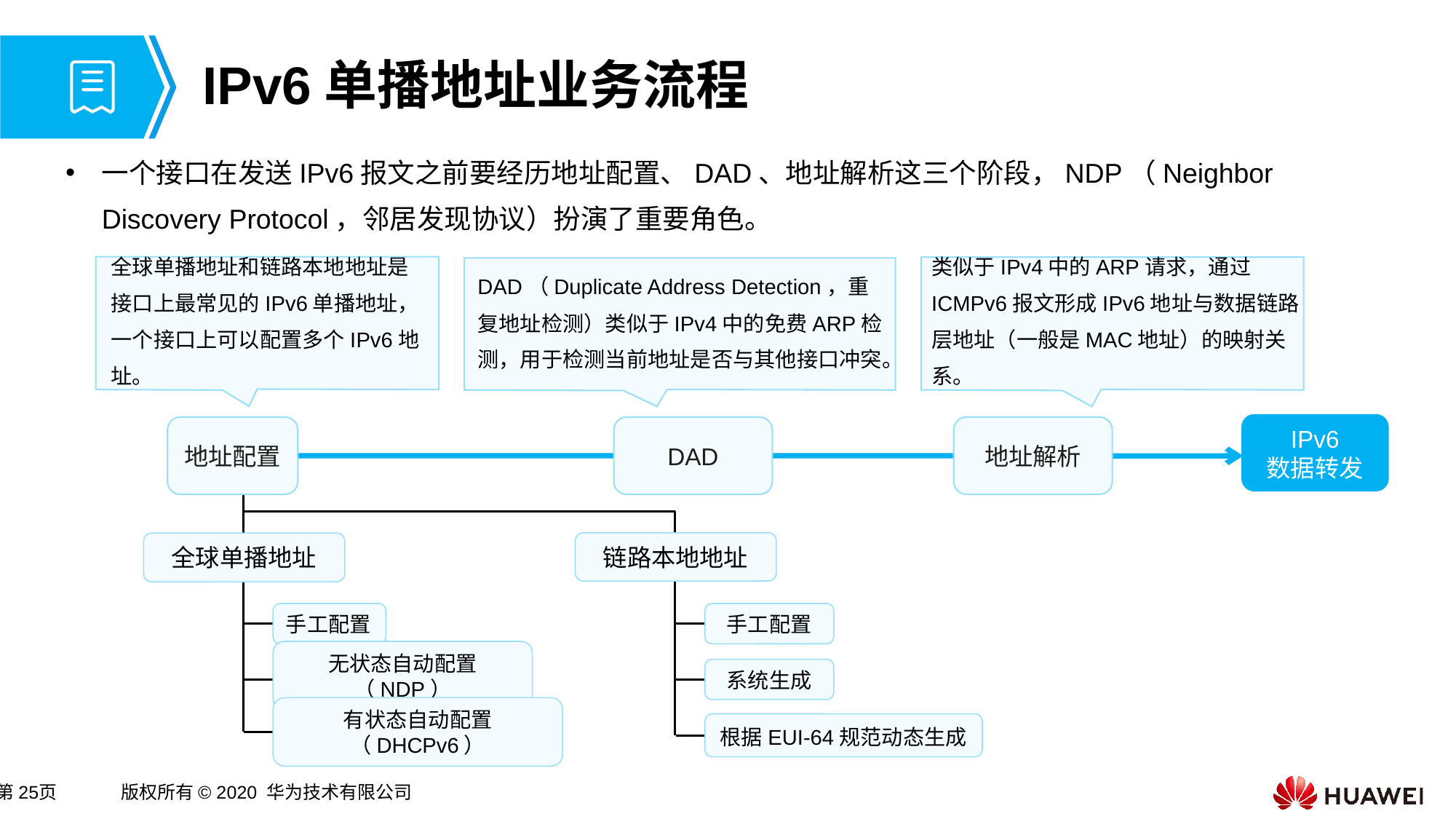

# IPv6单播地址业务流程
一个接口在发送IPv6报文之前要经历地址配置、DAD、地址解析这三个阶段，NDP（Neighbor Discovery Protocol，邻居发现协议）扮演了重要角色。

全球单播地址和链路本地地址是接口上最常见的IPv6单播地址，一个接口上可以配置多个IPv6地址。
DAD（Duplicate Address Detection，重复地址检测）类似于IPv4中的免费ARP检测，用于检测当前地址是否与其他接口冲突。
类似于IPv4中的ARP请求，通过ICMPv6报文形成IPv6地址与数据链路层地址（一般是MAC地址）的映射关系。

IPv6
数据转发
地址配置
DAD
地址解析
链路本地地址
全球单播地址
手工配置
手工配置
无状态自动配置（NDP）
系统生成
有状态自动配置（DHCPv6）
根据EUI-64规范动态生成